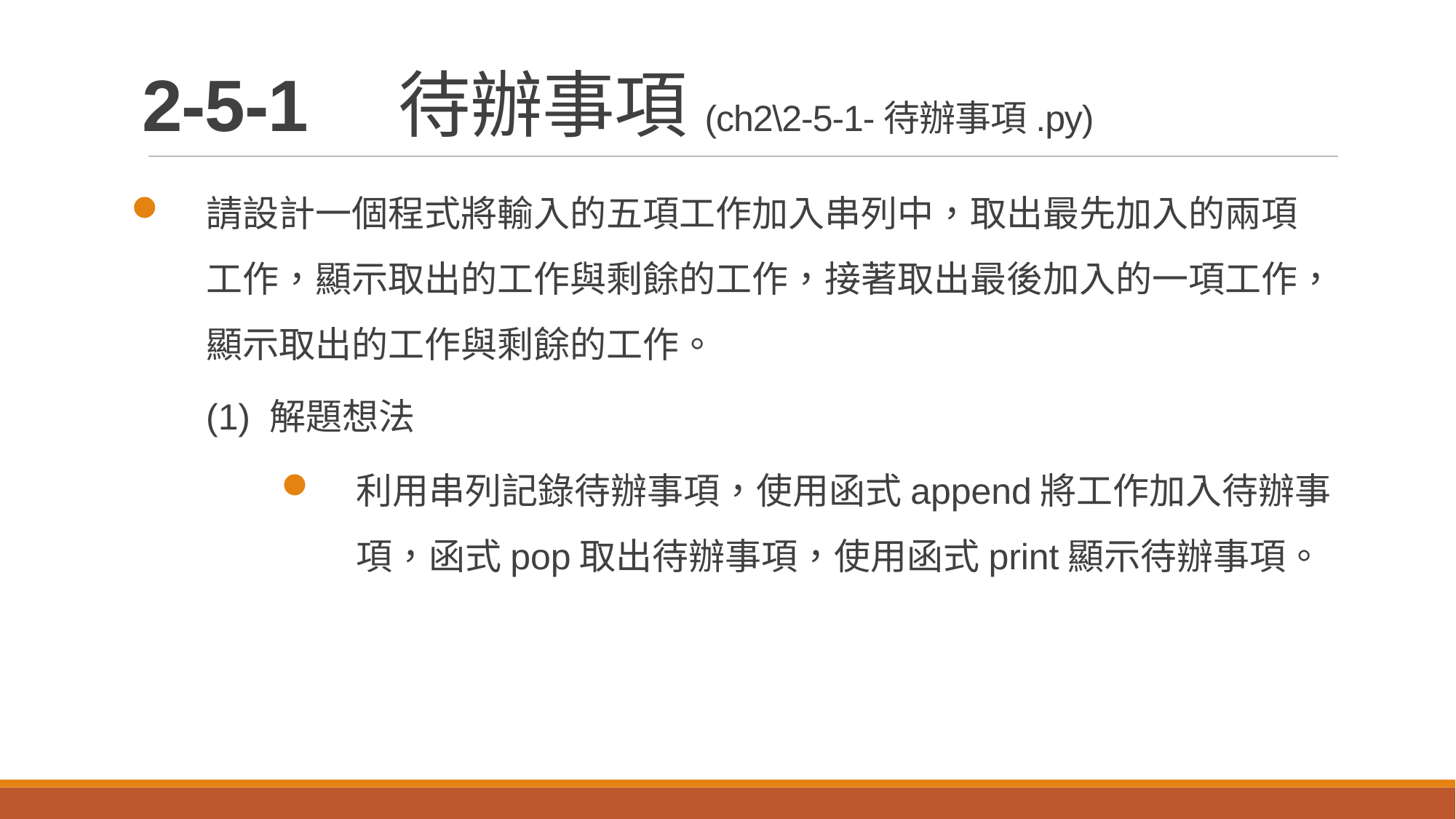

# 2-5-1　待辦事項(ch2\2-5-1-待辦事項.py)
請設計一個程式將輸入的五項工作加入串列中，取出最先加入的兩項工作，顯示取出的工作與剩餘的工作，接著取出最後加入的一項工作，顯示取出的工作與剩餘的工作。
(1) 解題想法
利用串列記錄待辦事項，使用函式append將工作加入待辦事項，函式pop取出待辦事項，使用函式print顯示待辦事項。